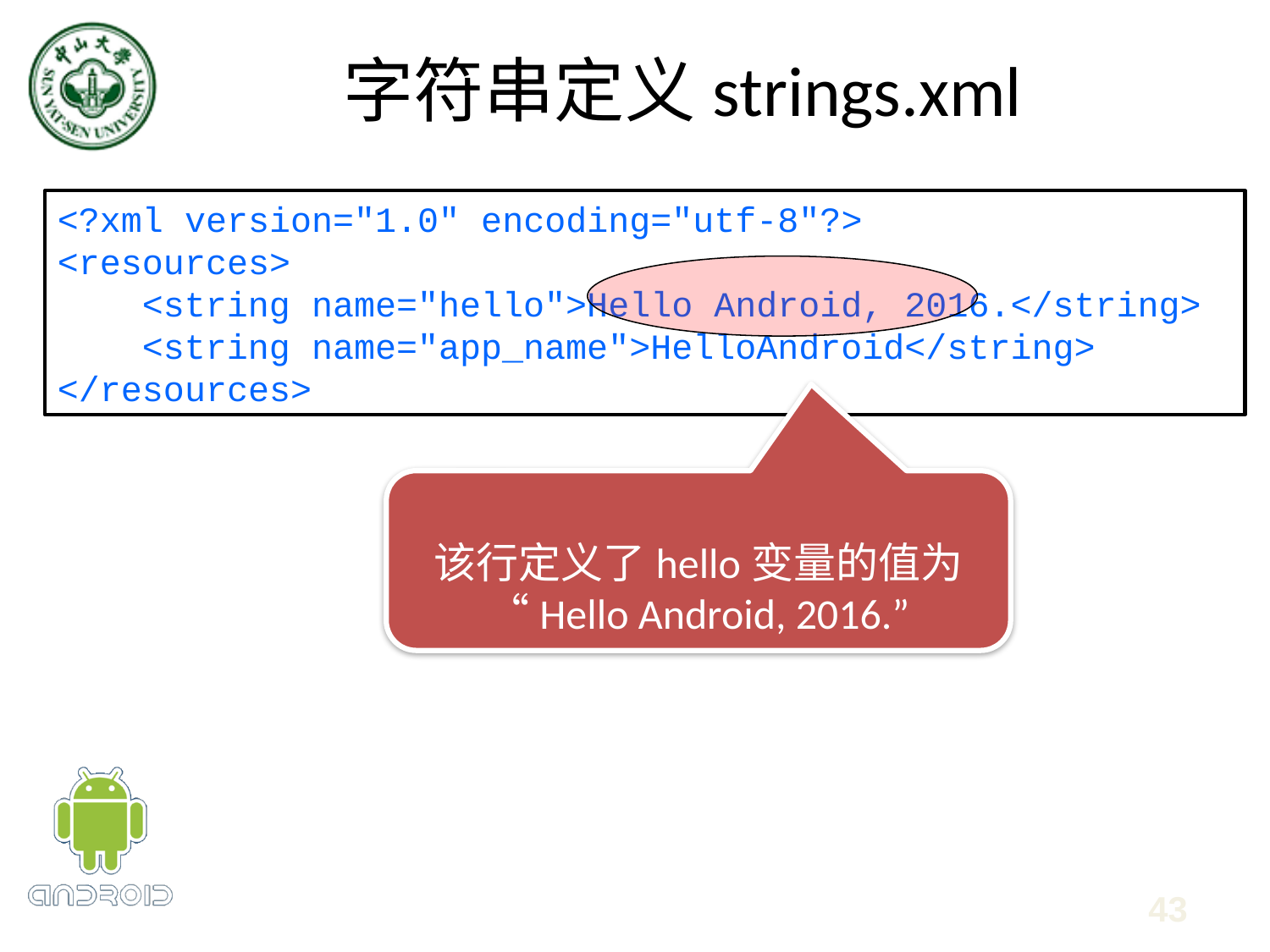

# 字符串定义strings.xml
<?xml version="1.0" encoding="utf-8"?>
<resources>
    <string name="hello">Hello Android, 2016.</string>
    <string name="app_name">HelloAndroid</string>
</resources>

该行定义了hello变量的值为
“Hello Android, 2016.”
43